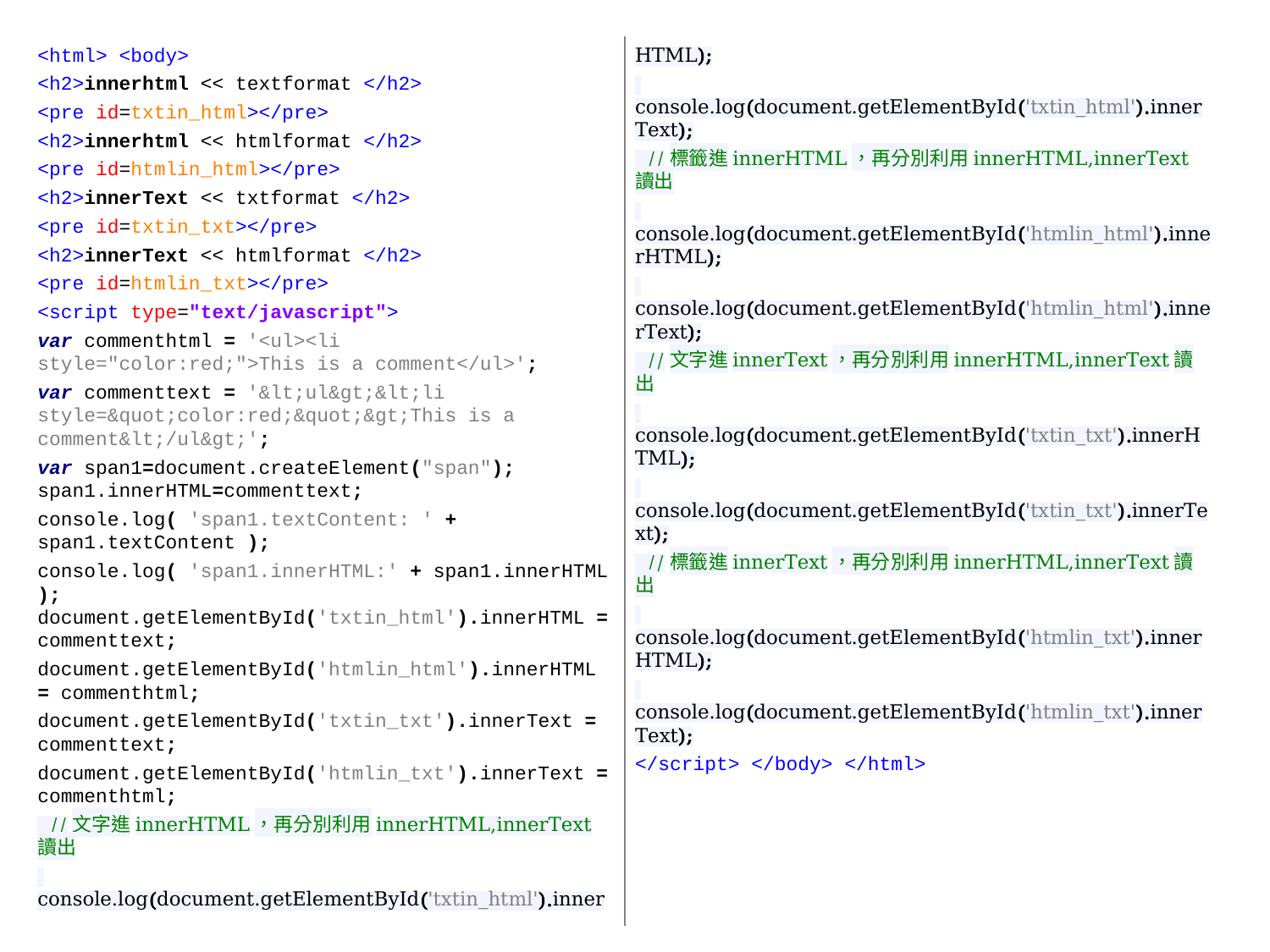

<html> <body>
<h2>innerhtml << textformat </h2>
<pre id=txtin_html></pre>
<h2>innerhtml << htmlformat </h2>
<pre id=htmlin_html></pre>
<h2>innerText << txtformat </h2>
<pre id=txtin_txt></pre>
<h2>innerText << htmlformat </h2>
<pre id=htmlin_txt></pre>
<script type="text/javascript">
var commenthtml = '<ul><li style="color:red;">This is a comment</ul>';
var commenttext = '&lt;ul&gt;&lt;li style=&quot;color:red;&quot;&gt;This is a comment&lt;/ul&gt;';
var span1=document.createElement("span"); span1.innerHTML=commenttext;
console.log( 'span1.textContent: ' + span1.textContent );
console.log( 'span1.innerHTML:' + span1.innerHTML );  document.getElementById('txtin_html').innerHTML = commenttext;
document.getElementById('htmlin_html').innerHTML = commenthtml;
document.getElementById('txtin_txt').innerText = commenttext;
document.getElementById('htmlin_txt').innerText = commenthtml;
  //文字進innerHTML，再分別利用innerHTML,innerText讀出
  console.log(document.getElementById('txtin_html').innerHTML);
  console.log(document.getElementById('txtin_html').innerText);
  //標籤進innerHTML，再分別利用innerHTML,innerText讀出
  console.log(document.getElementById('htmlin_html').innerHTML);
  console.log(document.getElementById('htmlin_html').innerText);
  //文字進innerText，再分別利用innerHTML,innerText讀出
  console.log(document.getElementById('txtin_txt').innerHTML);
  console.log(document.getElementById('txtin_txt').innerText);
  //標籤進innerText，再分別利用innerHTML,innerText讀出
  console.log(document.getElementById('htmlin_txt').innerHTML);
  console.log(document.getElementById('htmlin_txt').innerText);
</script> </body> </html>